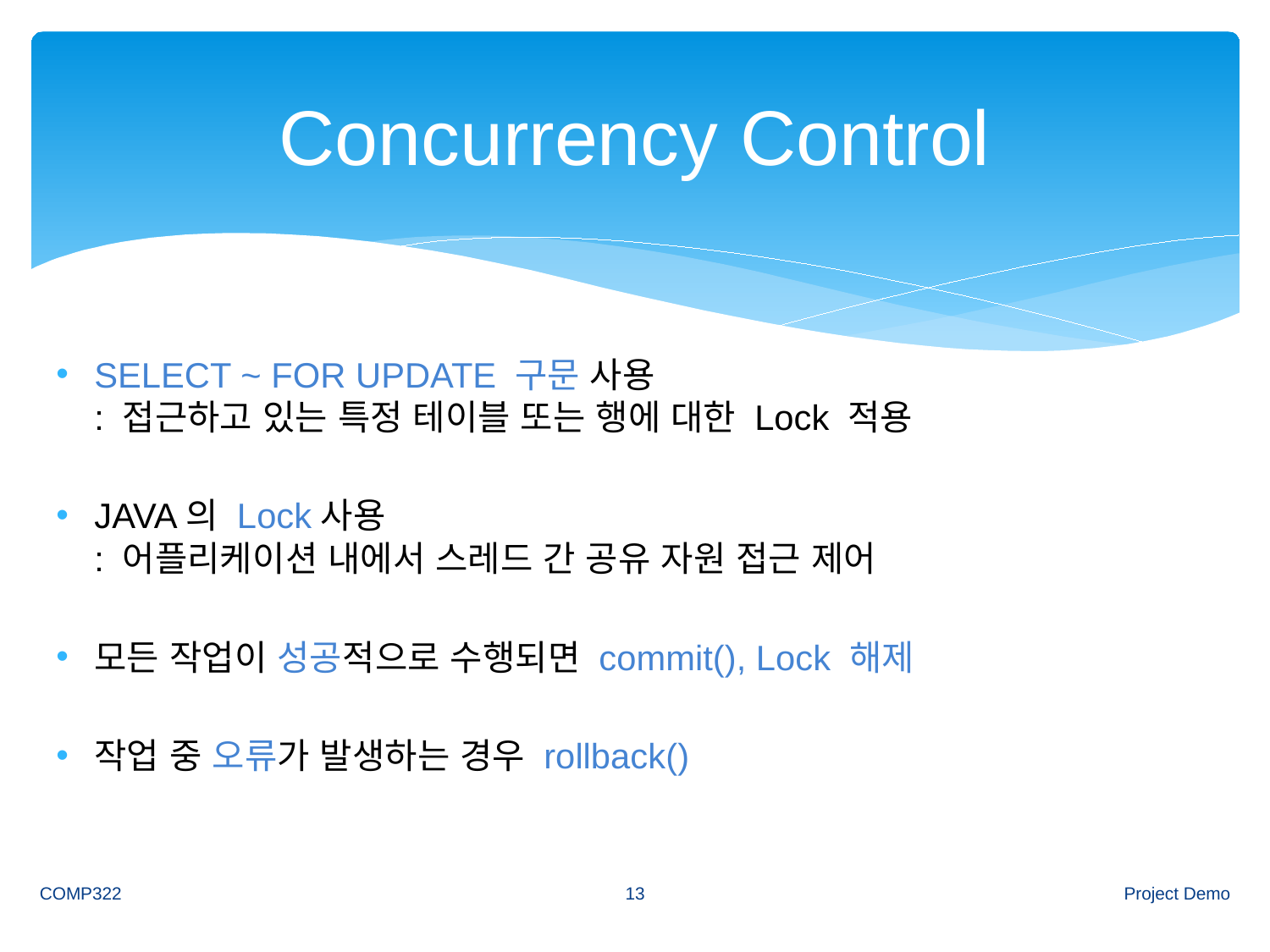

# Concurrency Control
SELECT ~ FOR UPDATE 구문 사용
: 접근하고 있는 특정 테이블 또는 행에 대한 Lock 적용

JAVA의 Lock사용
: 어플리케이션 내에서 스레드 간 공유 자원 접근 제어

모든 작업이 성공적으로 수행되면 commit(), Lock 해제

작업 중 오류가 발생하는 경우 rollback()
13
COMP322
Project Demo